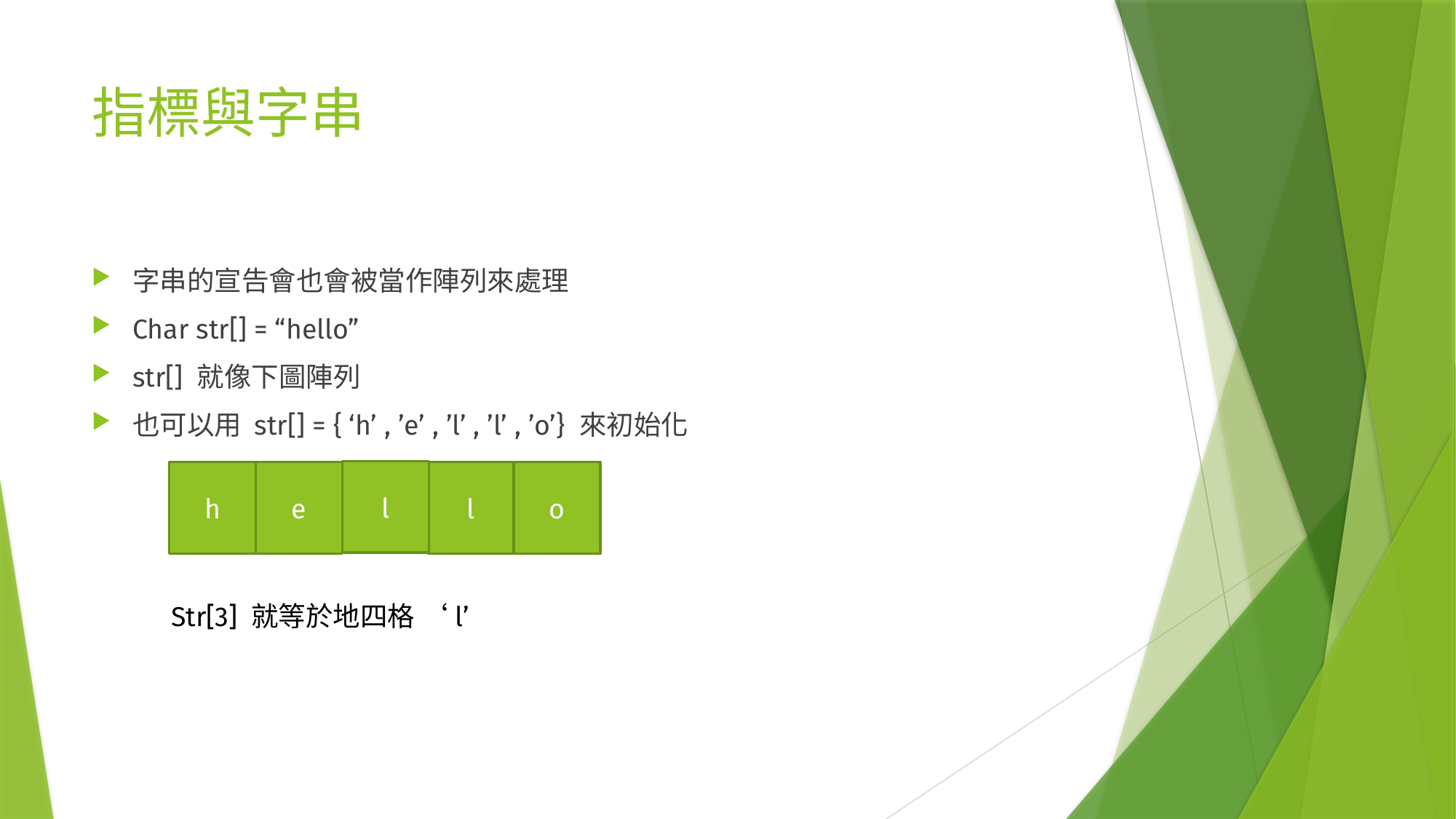

# 指標與字串
字串的宣告會也會被當作陣列來處理
Char str[] = “hello”
str[] 就像下圖陣列
也可以用 str[] = { ‘h’ , ’e’ , ’l’ , ’l’ , ’o’} 來初始化
l
h
e
l
o
Str[3] 就等於地四格 ‘l’